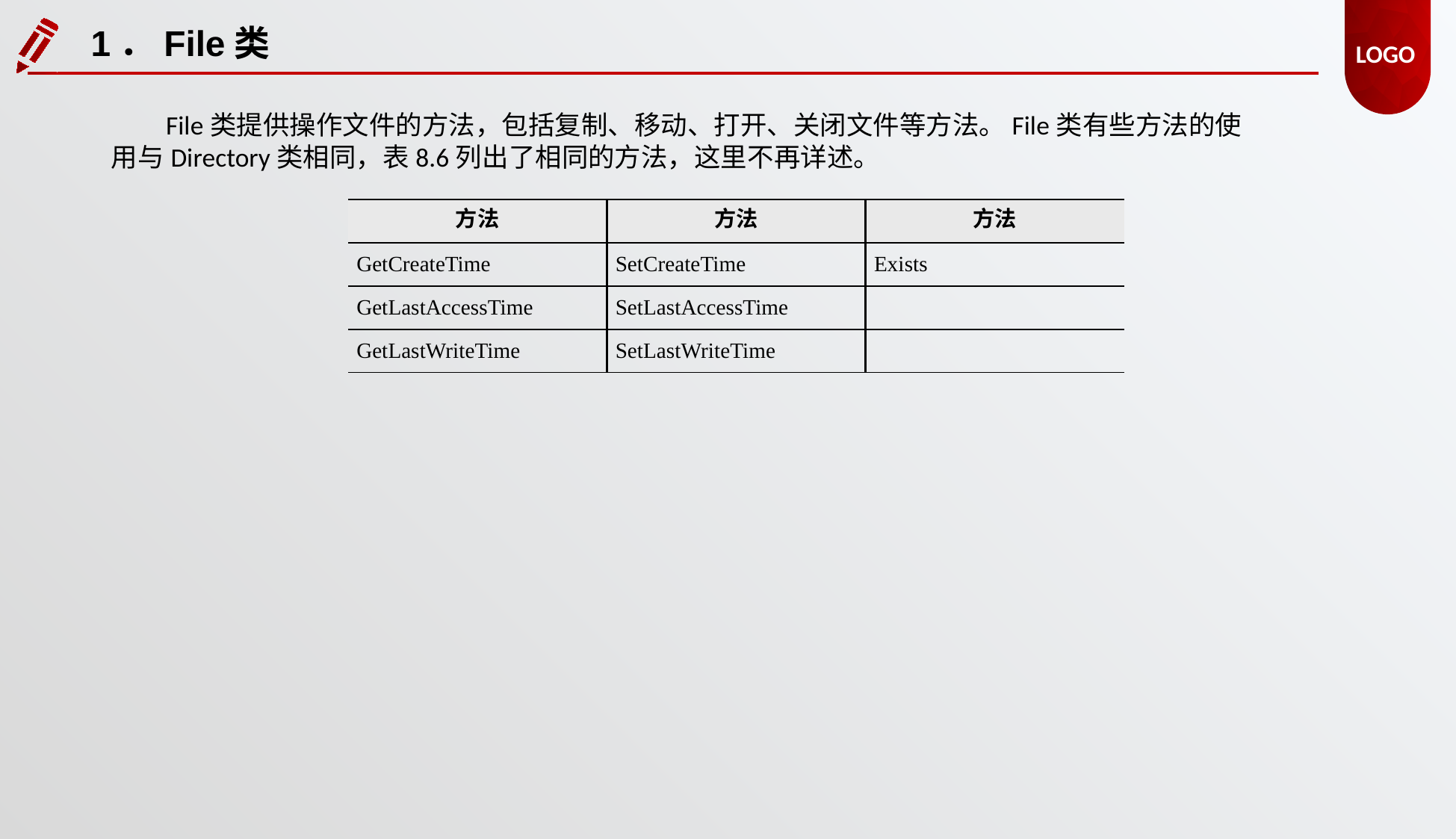

1．File类
File类提供操作文件的方法，包括复制、移动、打开、关闭文件等方法。File类有些方法的使用与Directory类相同，表8.6列出了相同的方法，这里不再详述。
| 方法 | 方法 | 方法 |
| --- | --- | --- |
| GetCreateTime | SetCreateTime | Exists |
| GetLastAccessTime | SetLastAccessTime |  |
| GetLastWriteTime | SetLastWriteTime |  |